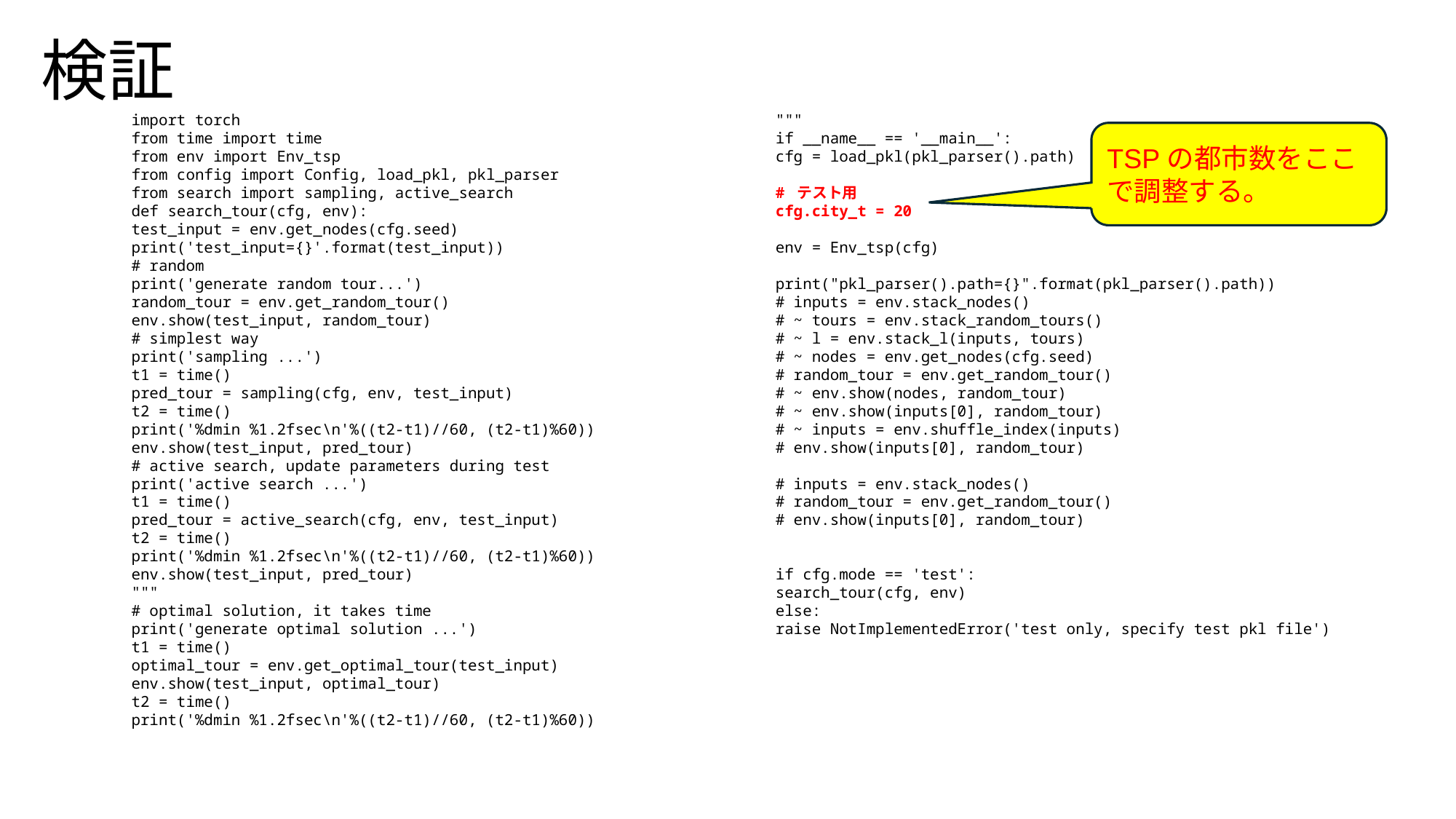

# 検証
import torch
from time import time
from env import Env_tsp
from config import Config, load_pkl, pkl_parser
from search import sampling, active_search
def search_tour(cfg, env):
test_input = env.get_nodes(cfg.seed)
print('test_input={}'.format(test_input))
# random
print('generate random tour...')
random_tour = env.get_random_tour()
env.show(test_input, random_tour)
# simplest way
print('sampling ...')
t1 = time()
pred_tour = sampling(cfg, env, test_input)
t2 = time()
print('%dmin %1.2fsec\n'%((t2-t1)//60, (t2-t1)%60))
env.show(test_input, pred_tour)
# active search, update parameters during test
print('active search ...')
t1 = time()
pred_tour = active_search(cfg, env, test_input)
t2 = time()
print('%dmin %1.2fsec\n'%((t2-t1)//60, (t2-t1)%60))
env.show(test_input, pred_tour)
"""
# optimal solution, it takes time
print('generate optimal solution ...')
t1 = time()
optimal_tour = env.get_optimal_tour(test_input)
env.show(test_input, optimal_tour)
t2 = time()
print('%dmin %1.2fsec\n'%((t2-t1)//60, (t2-t1)%60))
"""
if __name__ == '__main__':
cfg = load_pkl(pkl_parser().path)
# テスト用
cfg.city_t = 20
env = Env_tsp(cfg)
print("pkl_parser().path={}".format(pkl_parser().path))
# inputs = env.stack_nodes()
# ~ tours = env.stack_random_tours()
# ~ l = env.stack_l(inputs, tours)
# ~ nodes = env.get_nodes(cfg.seed)
# random_tour = env.get_random_tour()
# ~ env.show(nodes, random_tour)
# ~ env.show(inputs[0], random_tour)
# ~ inputs = env.shuffle_index(inputs)
# env.show(inputs[0], random_tour)
# inputs = env.stack_nodes()
# random_tour = env.get_random_tour()
# env.show(inputs[0], random_tour)

if cfg.mode == 'test':
search_tour(cfg, env)
else:
raise NotImplementedError('test only, specify test pkl file')

TSPの都市数をここで調整する。